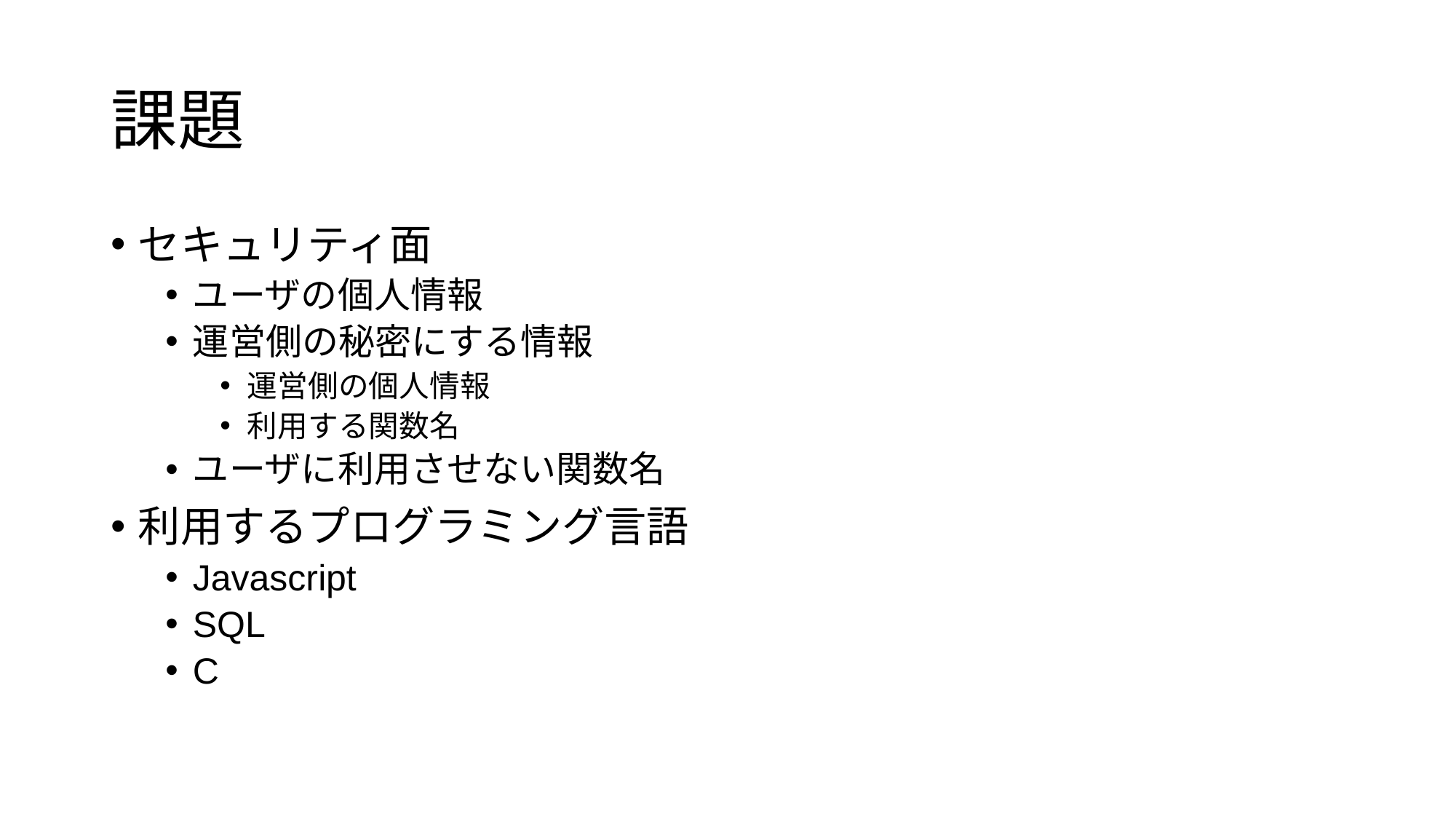

# 課題
セキュリティ面
ユーザの個人情報
運営側の秘密にする情報
運営側の個人情報
利用する関数名
ユーザに利用させない関数名
利用するプログラミング言語
Javascript
SQL
C